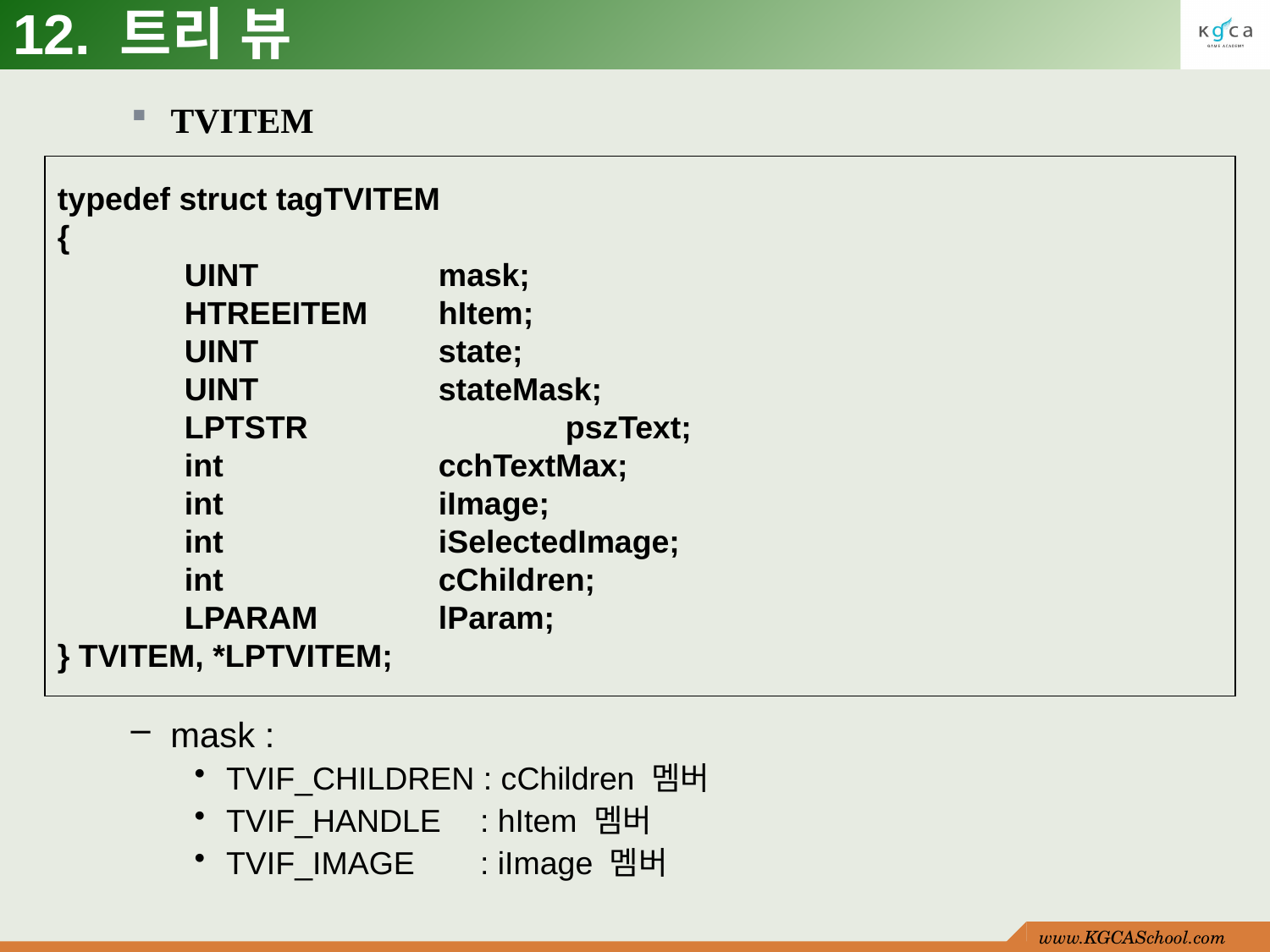

# 12. 트리 뷰
TVITEM
typedef struct tagTVITEM
{
	UINT 		mask;
	HTREEITEM 	hItem;
	UINT 		state;
	UINT 		stateMask;
	LPTSTR 		pszText;
	int 		cchTextMax;
	int 		iImage;
	int 		iSelectedImage;
	int 		cChildren;
	LPARAM 	lParam;
} TVITEM, *LPTVITEM;
mask :
TVIF_CHILDREN : cChildren 멤버
TVIF_HANDLE	: hItem 멤버
TVIF_IMAGE	: iImage 멤버